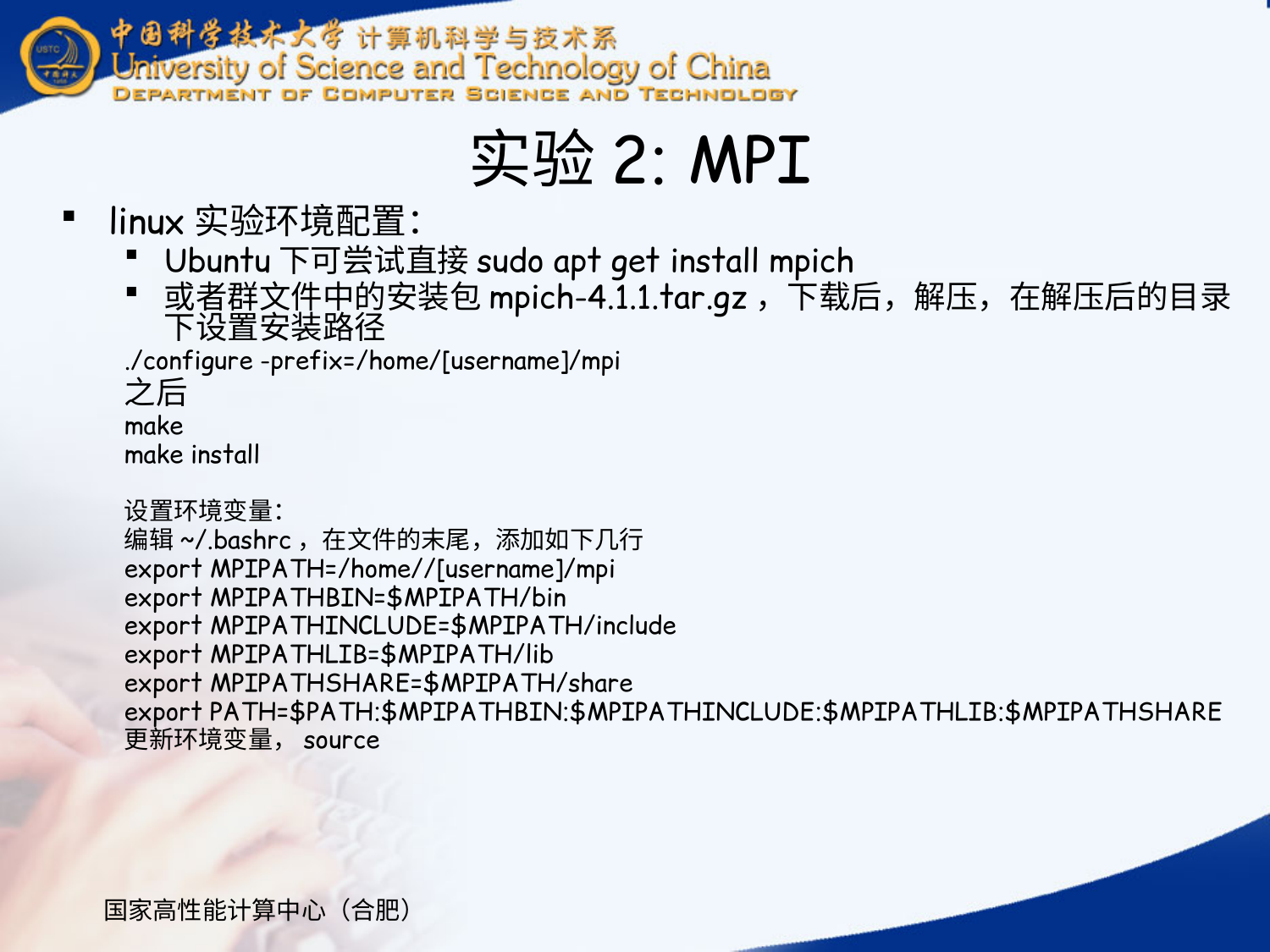

# 实验2: MPI
linux实验环境配置：
Ubuntu下可尝试直接sudo apt get install mpich
或者群文件中的安装包mpich-4.1.1.tar.gz，下载后，解压，在解压后的目录下设置安装路径
./configure -prefix=/home/[username]/mpi
之后
make
make install

设置环境变量：
编辑~/.bashrc，在文件的末尾，添加如下几行
export MPIPATH=/home//[username]/mpi
export MPIPATHBIN=$MPIPATH/bin
export MPIPATHINCLUDE=$MPIPATH/include
export MPIPATHLIB=$MPIPATH/lib
export MPIPATHSHARE=$MPIPATH/share
export PATH=$PATH:$MPIPATHBIN:$MPIPATHINCLUDE:$MPIPATHLIB:$MPIPATHSHARE
更新环境变量，source

国家高性能计算中心（合肥）